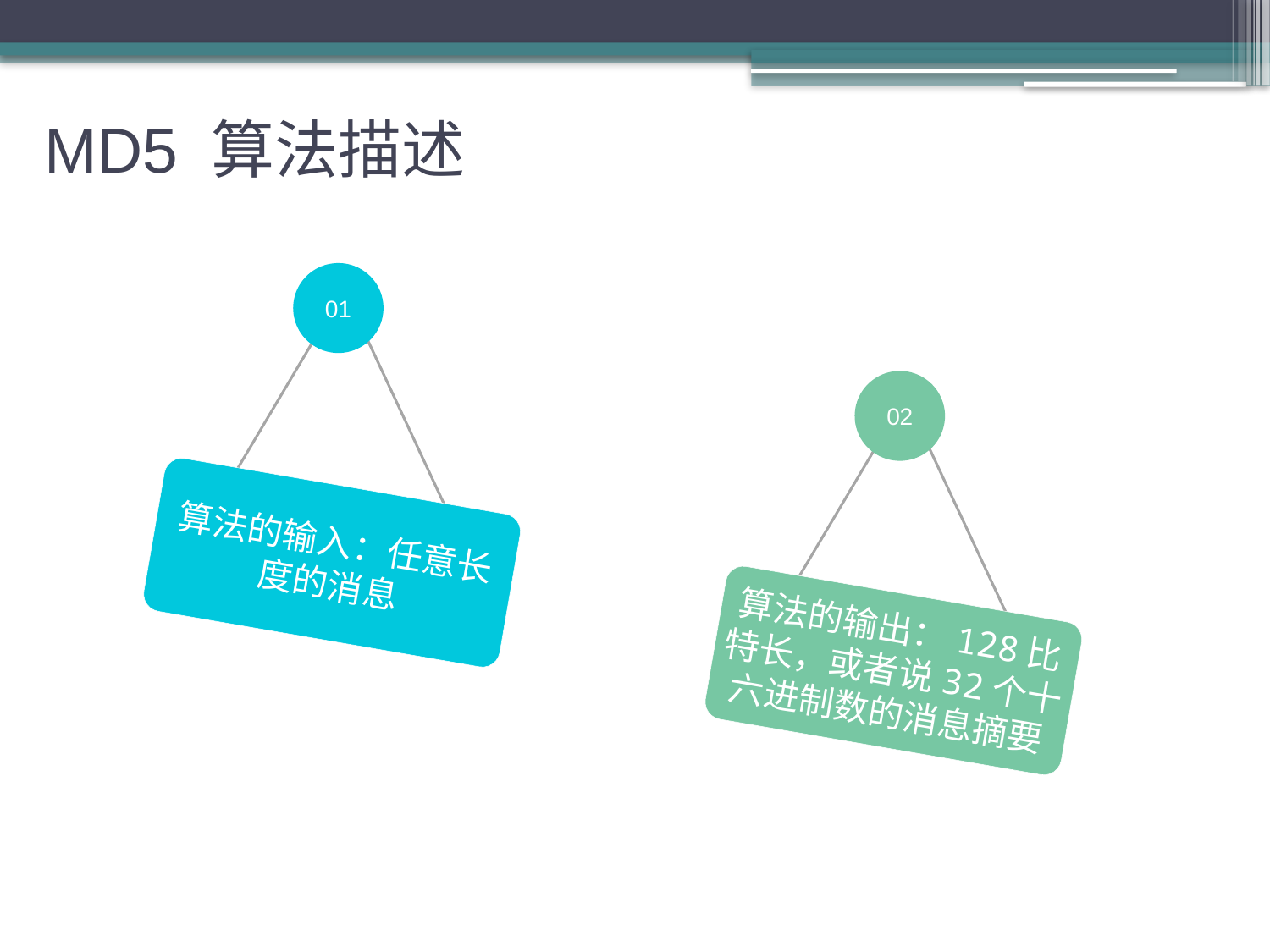

# MD5 算法描述
01

02

算法的输入：任意长度的消息
算法的输出：128比特长，或者说32个十六进制数的消息摘要